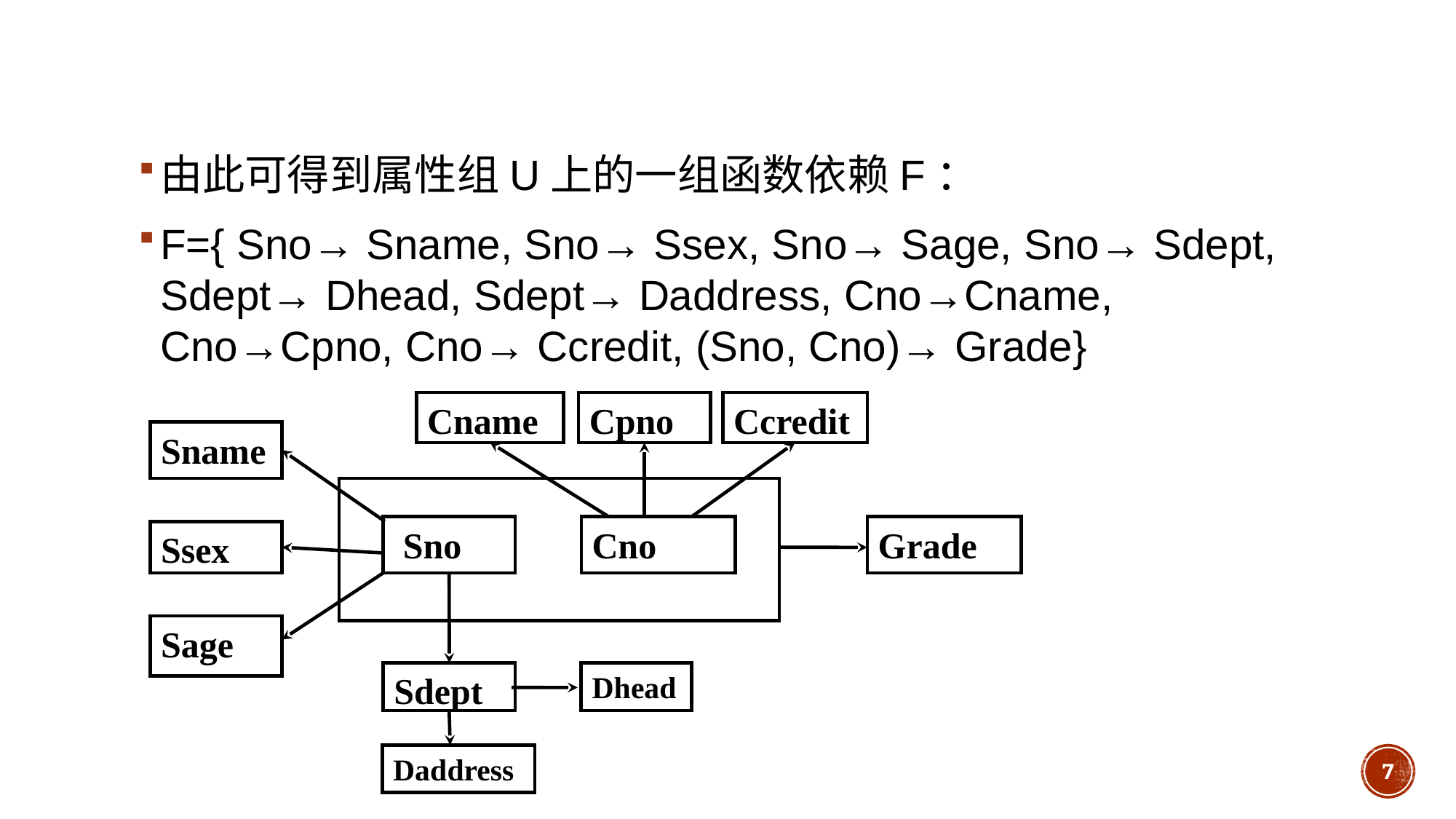

#
由此可得到属性组U上的一组函数依赖F：
F={ Sno→ Sname, Sno→ Ssex, Sno→ Sage, Sno→ Sdept, Sdept→ Dhead, Sdept→ Daddress, Cno→Cname, Cno→Cpno, Cno→ Ccredit, (Sno, Cno)→ Grade}

Cname
Cpno
Ccredit
Sname

 Sno
Cno
Grade
Ssex

Sage
Sdept
Dhead

Daddress

7